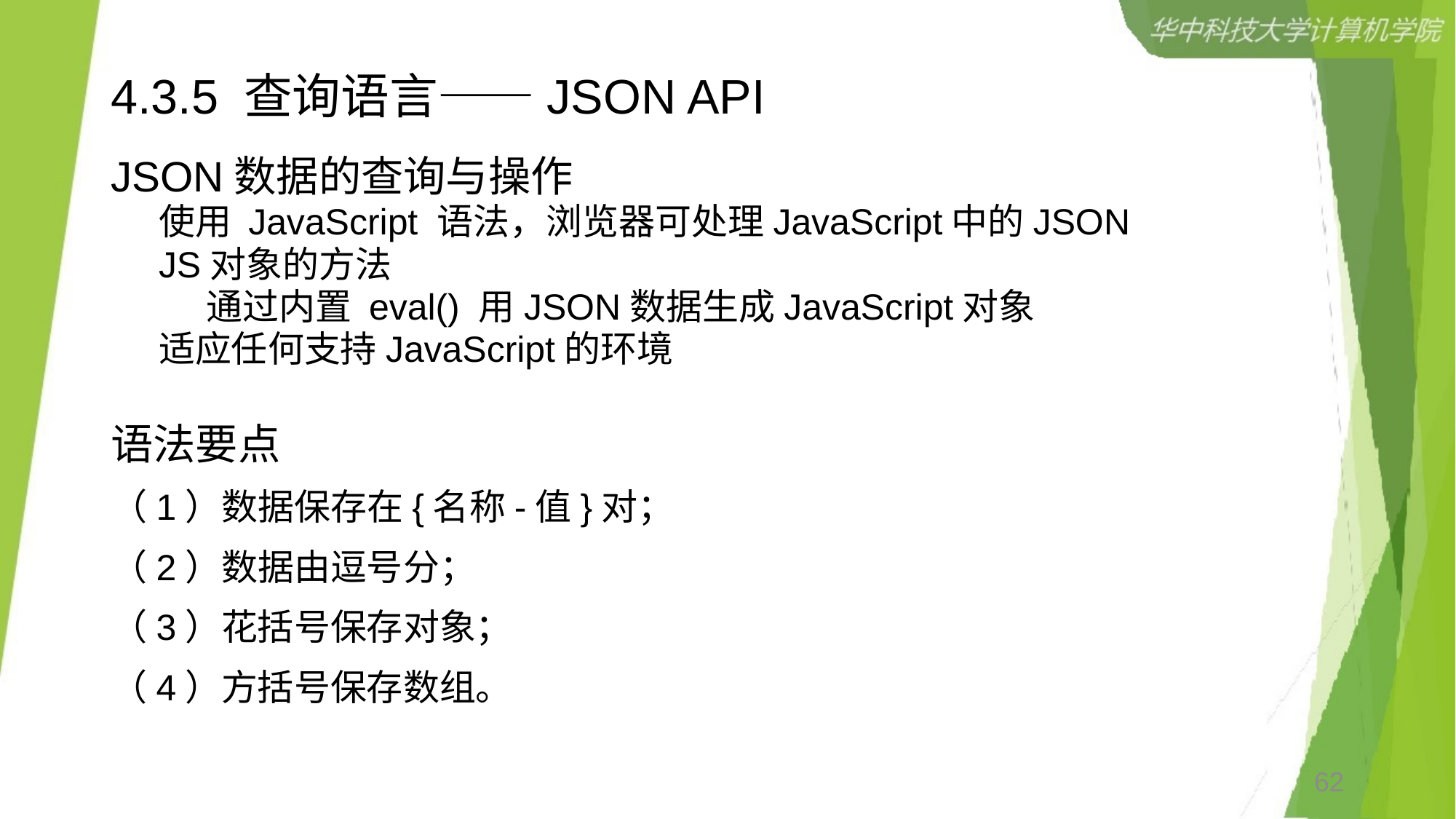

# 4.3.5 查询语言——JSON API
JSON数据的查询与操作
使用 JavaScript 语法，浏览器可处理JavaScript中的JSON
JS对象的方法
通过内置 eval() 用JSON数据生成JavaScript对象
适应任何支持JavaScript的环境

语法要点
（1）数据保存在{名称-值}对；
（2）数据由逗号分；
（3）花括号保存对象；
（4）方括号保存数组。
62